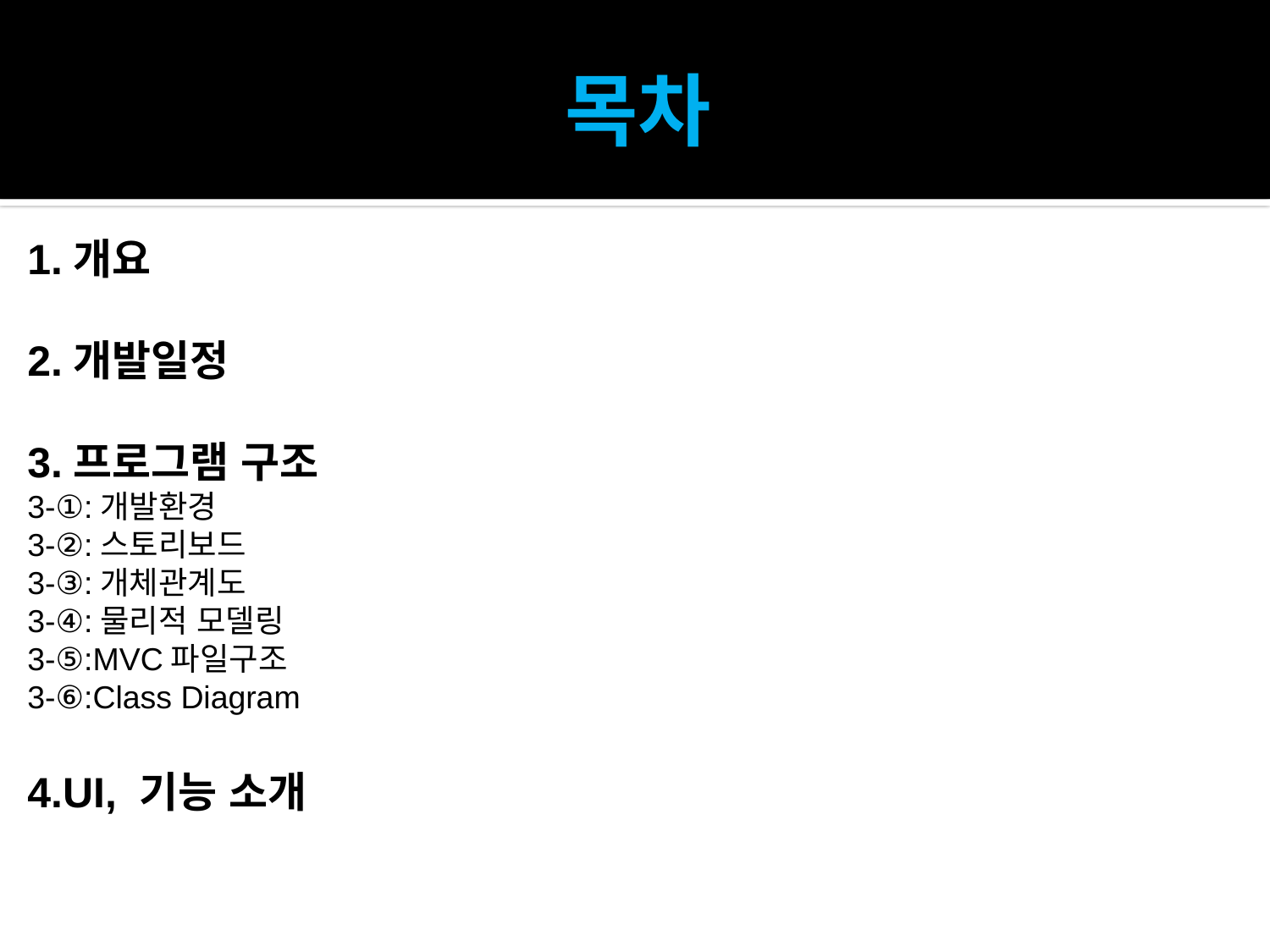

# 목차
1.개요

2.개발일정

3.프로그램 구조
3-①:개발환경
3-②:스토리보드
3-③:개체관계도
3-④:물리적 모델링
3-⑤:MVC파일구조
3-⑥:Class Diagram

4.UI, 기능 소개